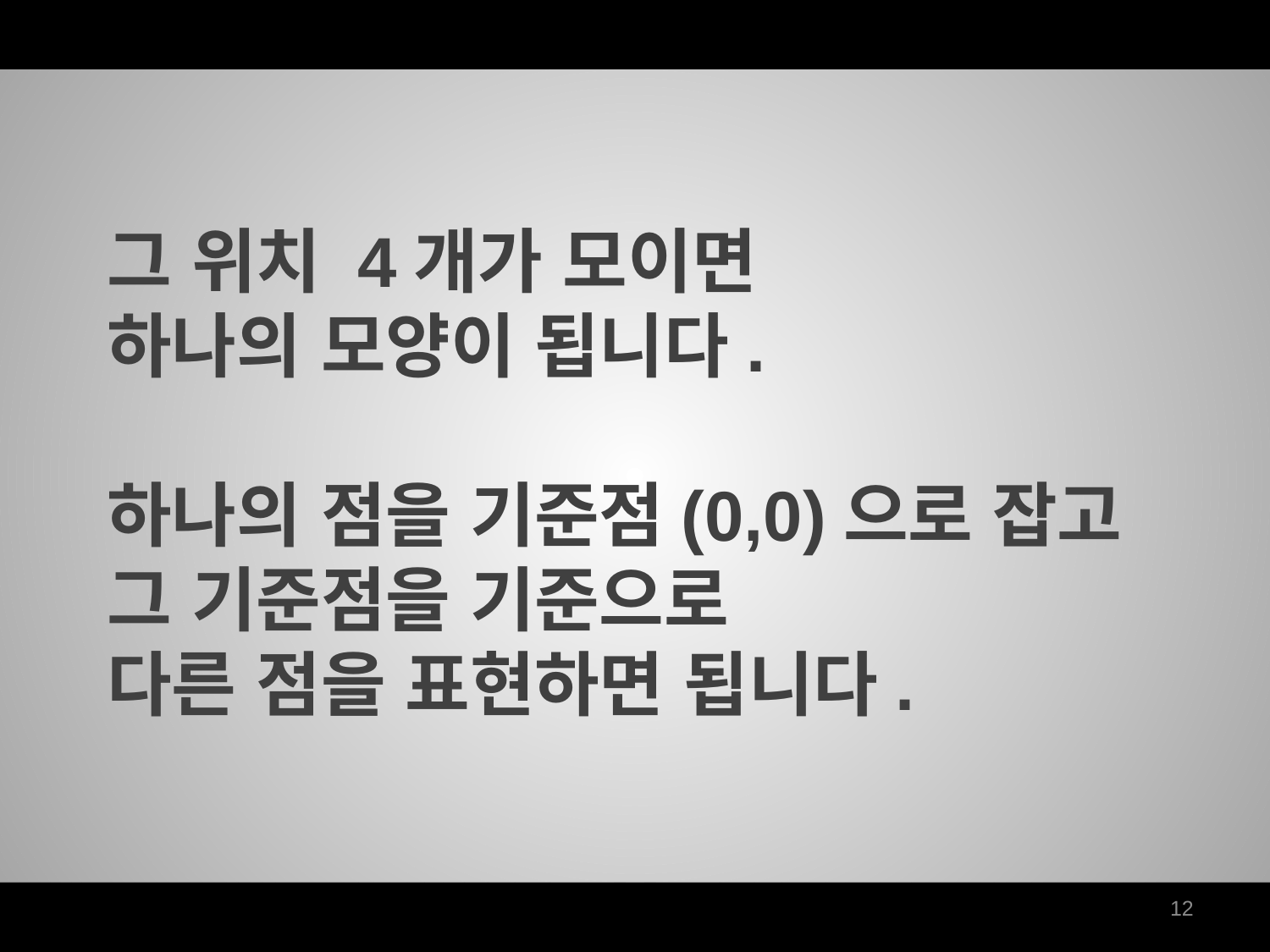

그 위치 4개가 모이면
하나의 모양이 됩니다.

하나의 점을 기준점(0,0)으로 잡고
그 기준점을 기준으로
다른 점을 표현하면 됩니다.
12